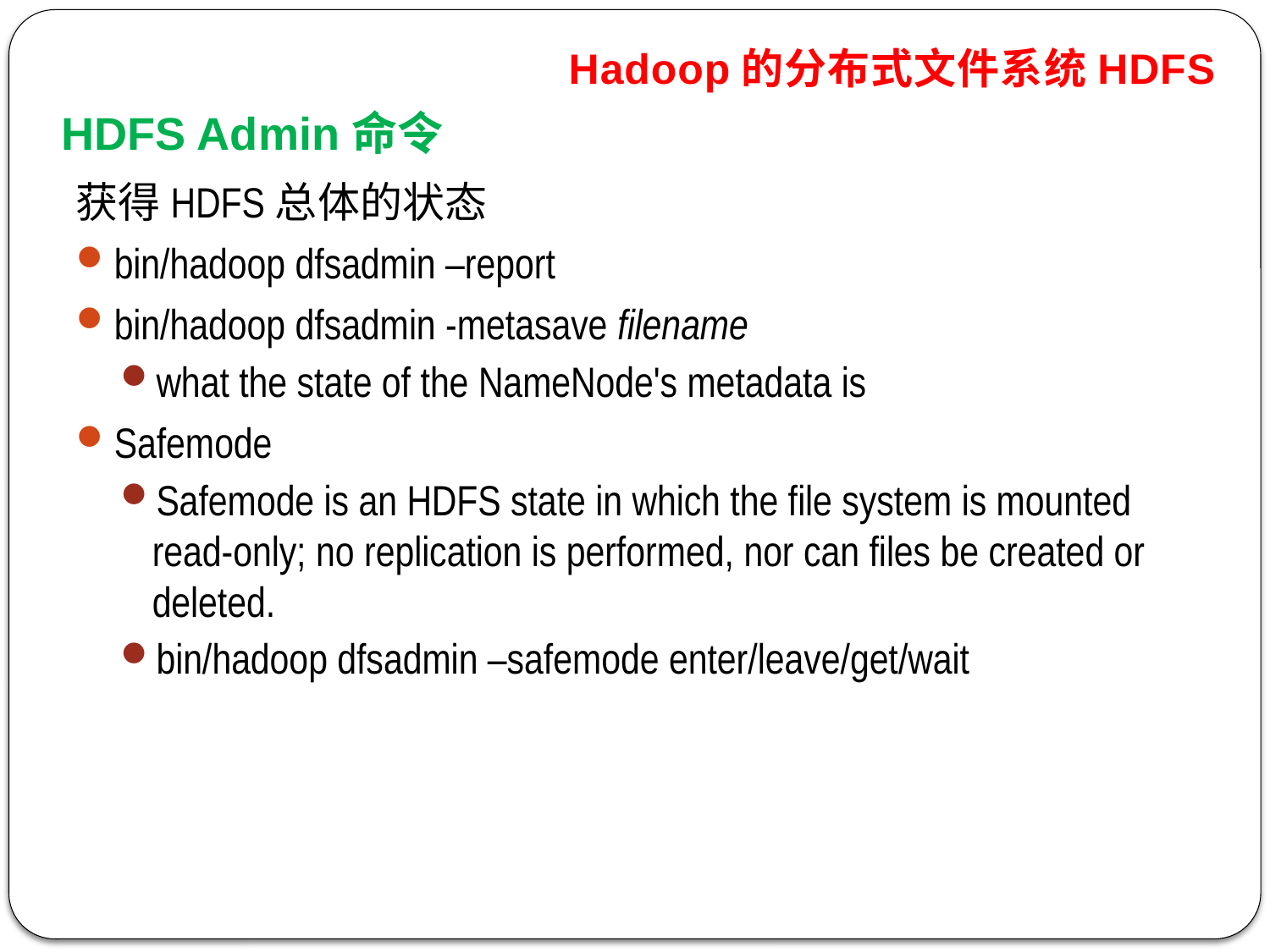

Hadoop的分布式文件系统HDFS
HDFS Admin命令

获得HDFS总体的状态
bin/hadoop dfsadmin –report
bin/hadoop dfsadmin -metasave filename
what the state of the NameNode's metadata is
Safemode
Safemode is an HDFS state in which the file system is mounted read-only; no replication is performed, nor can files be created or deleted.
bin/hadoop dfsadmin –safemode enter/leave/get/wait